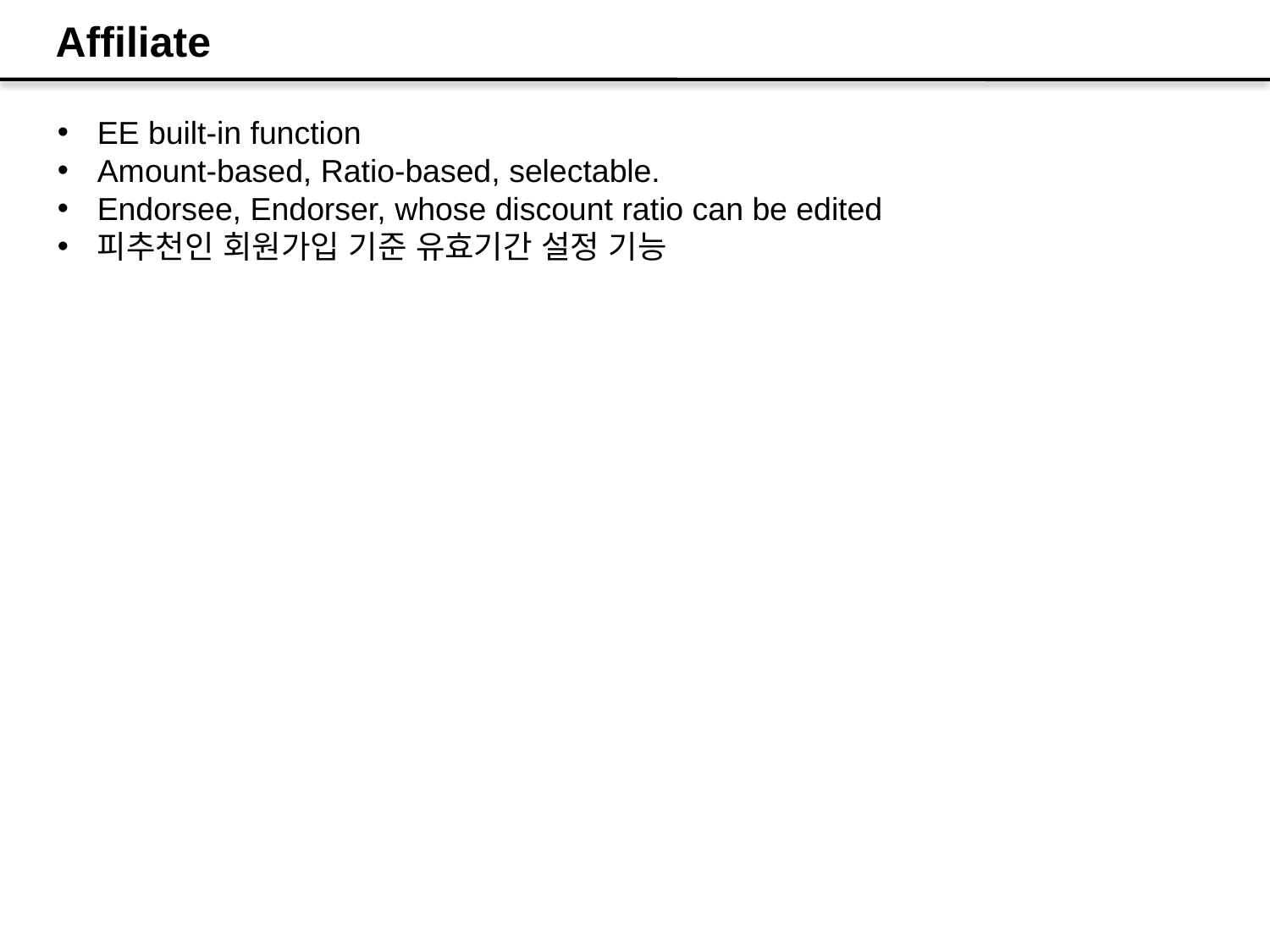

Affiliate
EE built-in function
Amount-based, Ratio-based, selectable.
Endorsee, Endorser, whose discount ratio can be edited
피추천인 회원가입 기준 유효기간 설정 기능